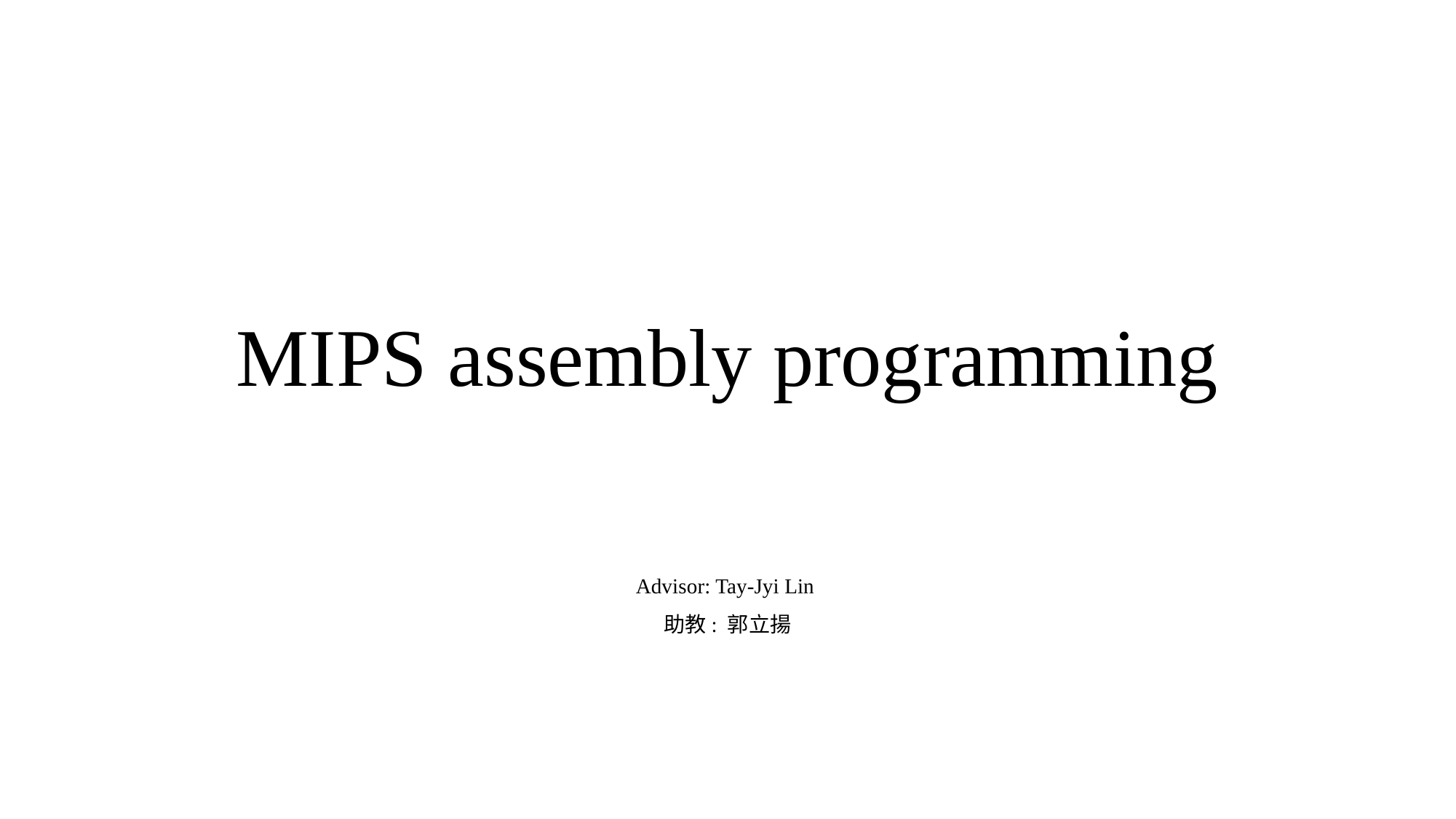

MIPS assembly programming
Advisor: Tay-Jyi Lin
助教: 郭立揚